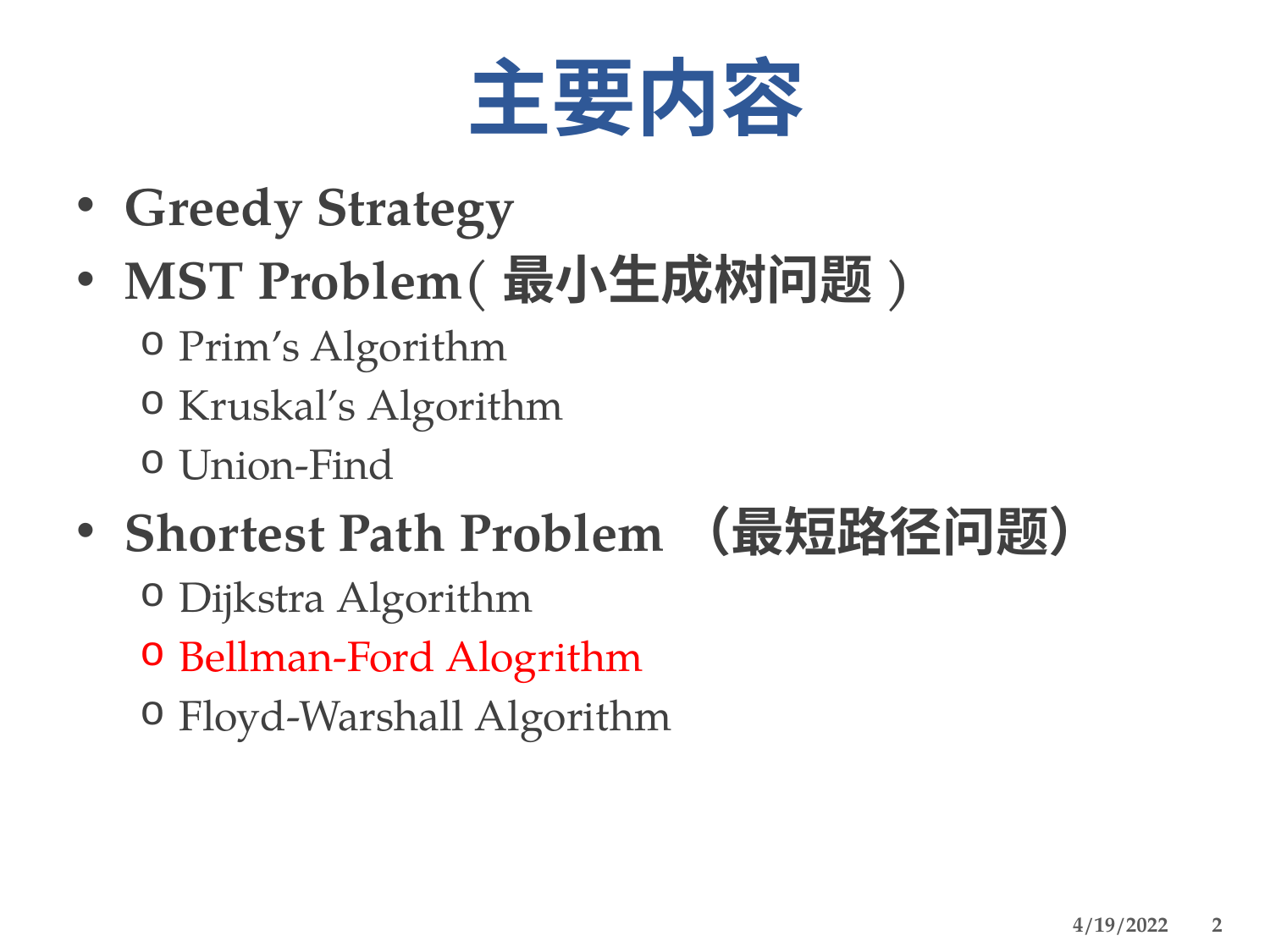

# 主要内容
Greedy Strategy
MST Problem(最小生成树问题)
Prim’s Algorithm
Kruskal’s Algorithm
Union-Find
Shortest Path Problem（最短路径问题）
Dijkstra Algorithm
Bellman-Ford Alogrithm
Floyd-Warshall Algorithm
4/19/2022
2